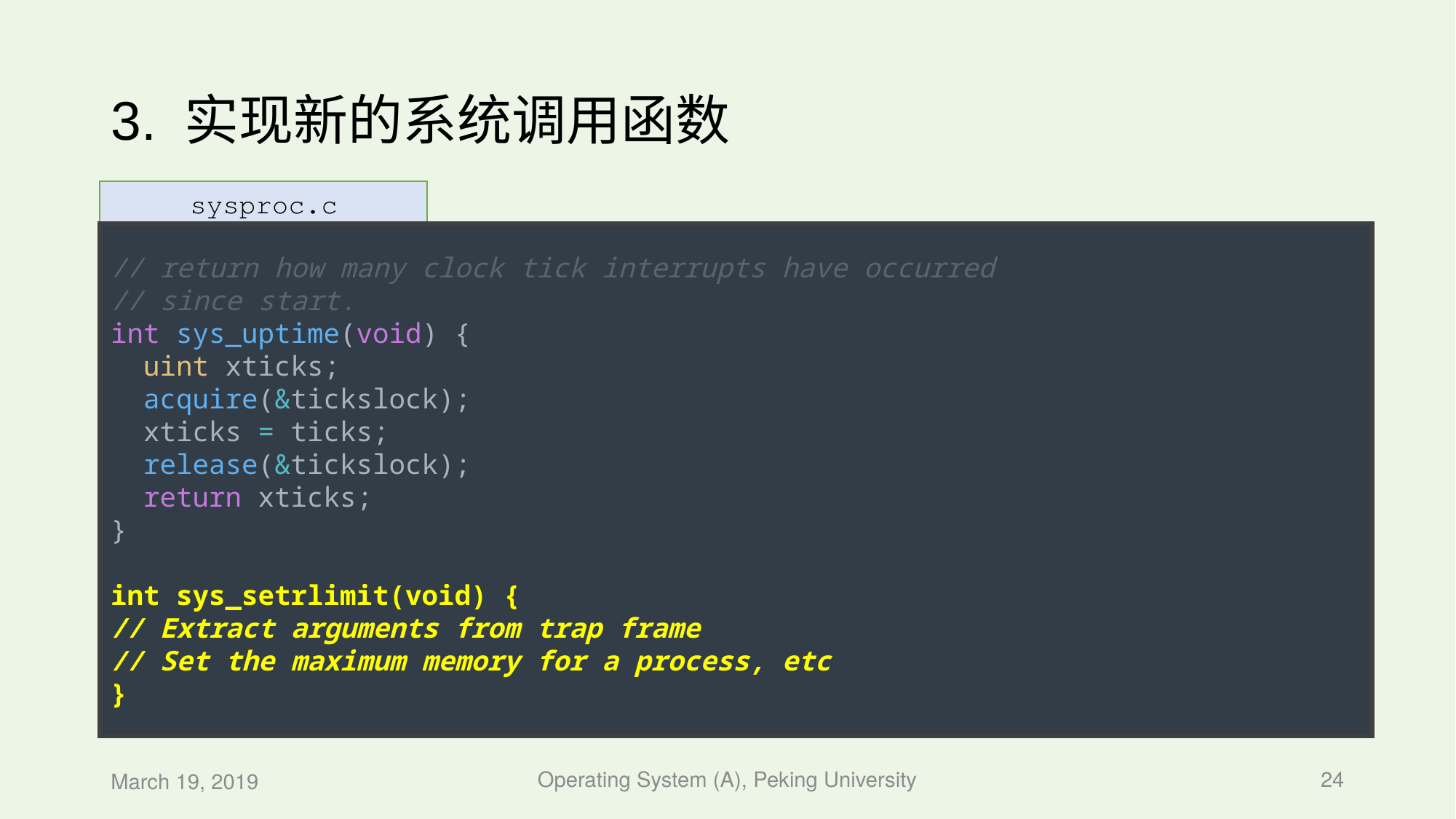

# 3. 实现新的系统调用函数
sysproc.c
// return how many clock tick interrupts have occurred
// since start.
int sys_uptime(void) {
  uint xticks;
  acquire(&tickslock);
  xticks = ticks;
  release(&tickslock);
  return xticks;
}

int sys_setrlimit(void) {
// Extract arguments from trap frame
// Set the maximum memory for a process, etc
}

March 19, 2019
Operating System (A), Peking University
24